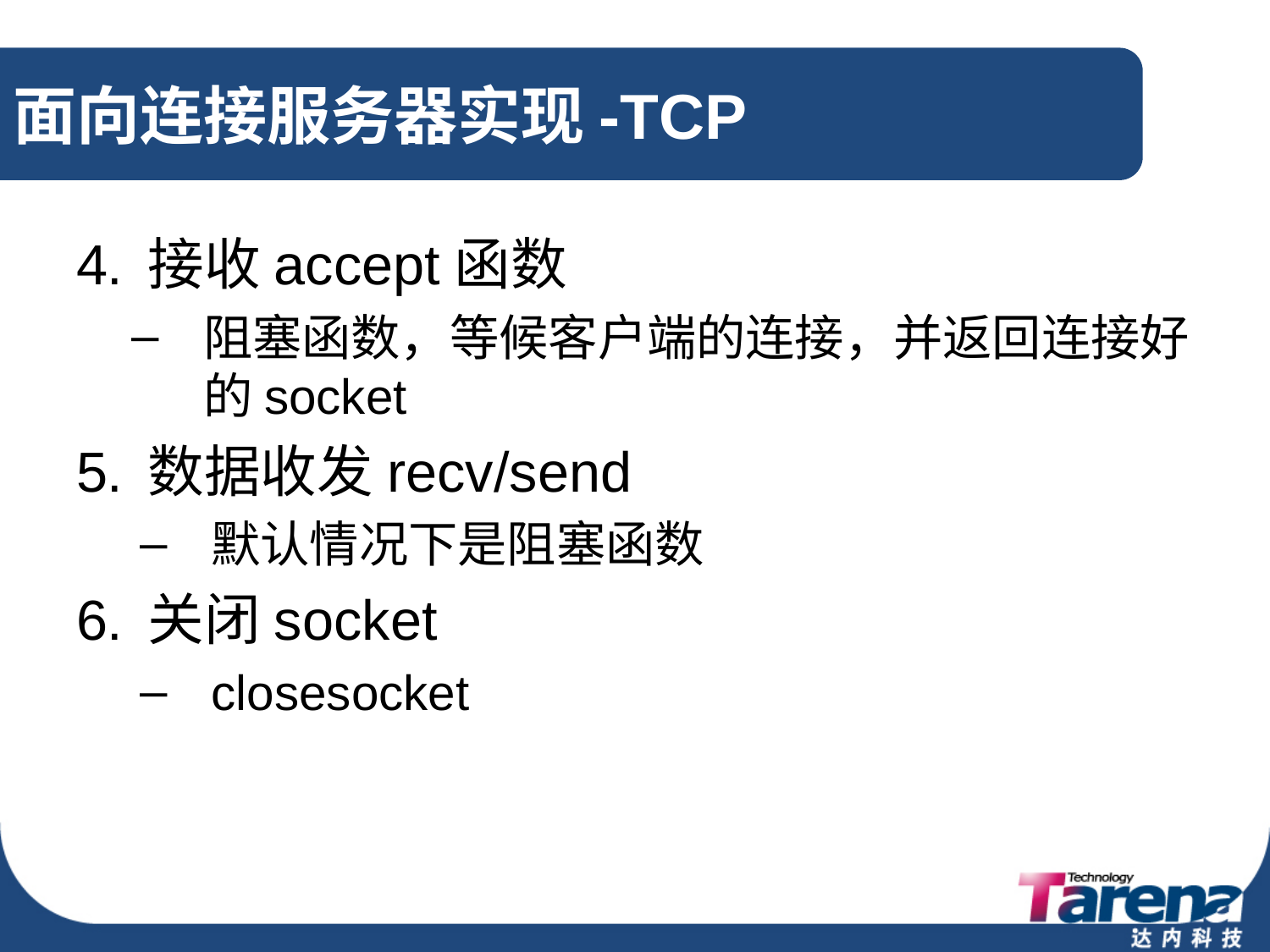

# 面向连接服务器实现-TCP
接收accept函数
阻塞函数，等候客户端的连接，并返回连接好的socket
数据收发recv/send
默认情况下是阻塞函数
关闭socket
closesocket